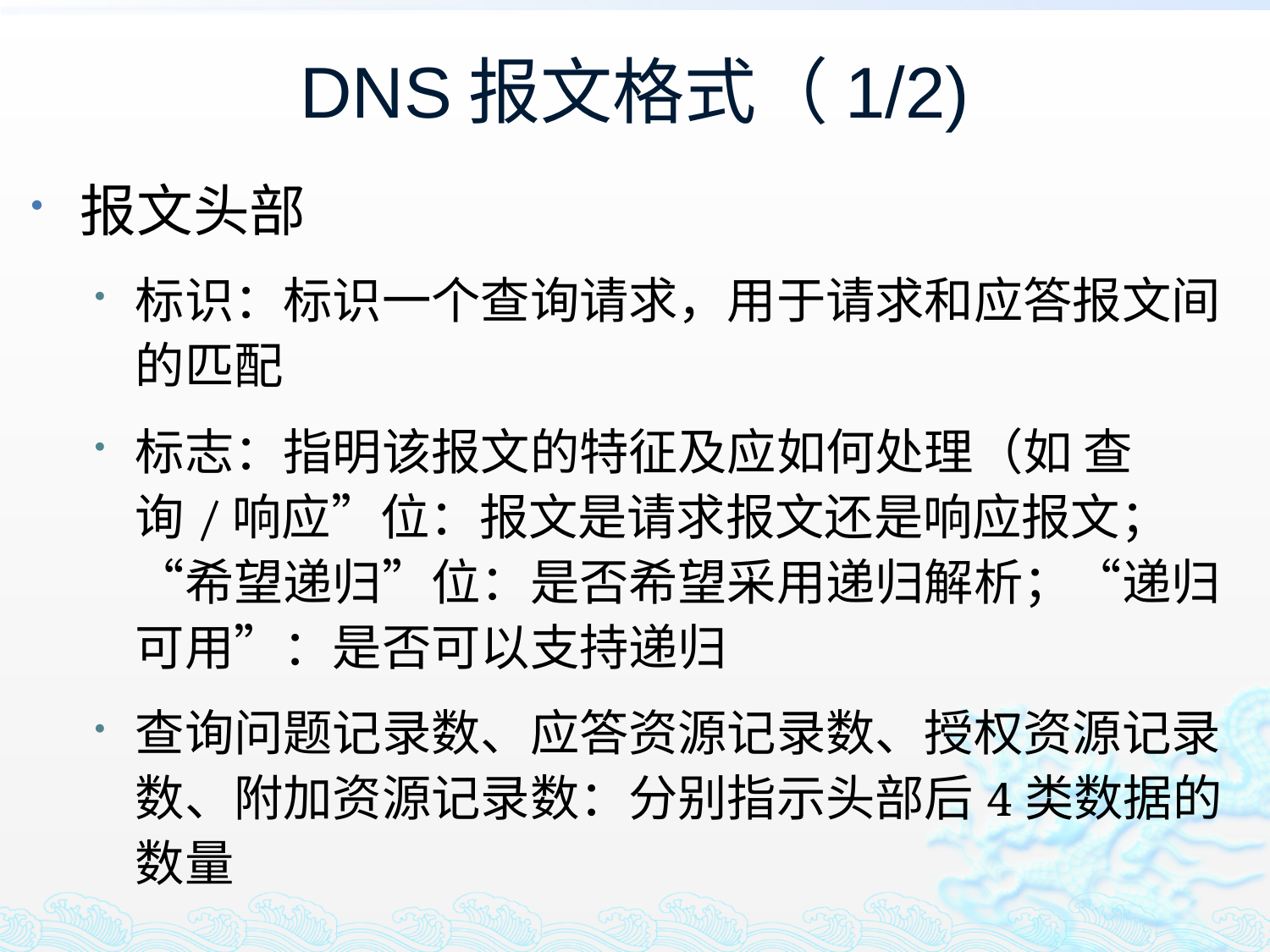

# DNS报文格式（1/2)
报文头部
标识：标识一个查询请求，用于请求和应答报文间的匹配
标志：指明该报文的特征及应如何处理（如 查询/响应”位：报文是请求报文还是响应报文； “希望递归”位：是否希望采用递归解析；“递归可用”：是否可以支持递归
查询问题记录数、应答资源记录数、授权资源记录数、附加资源记录数：分别指示头部后4类数据的数量